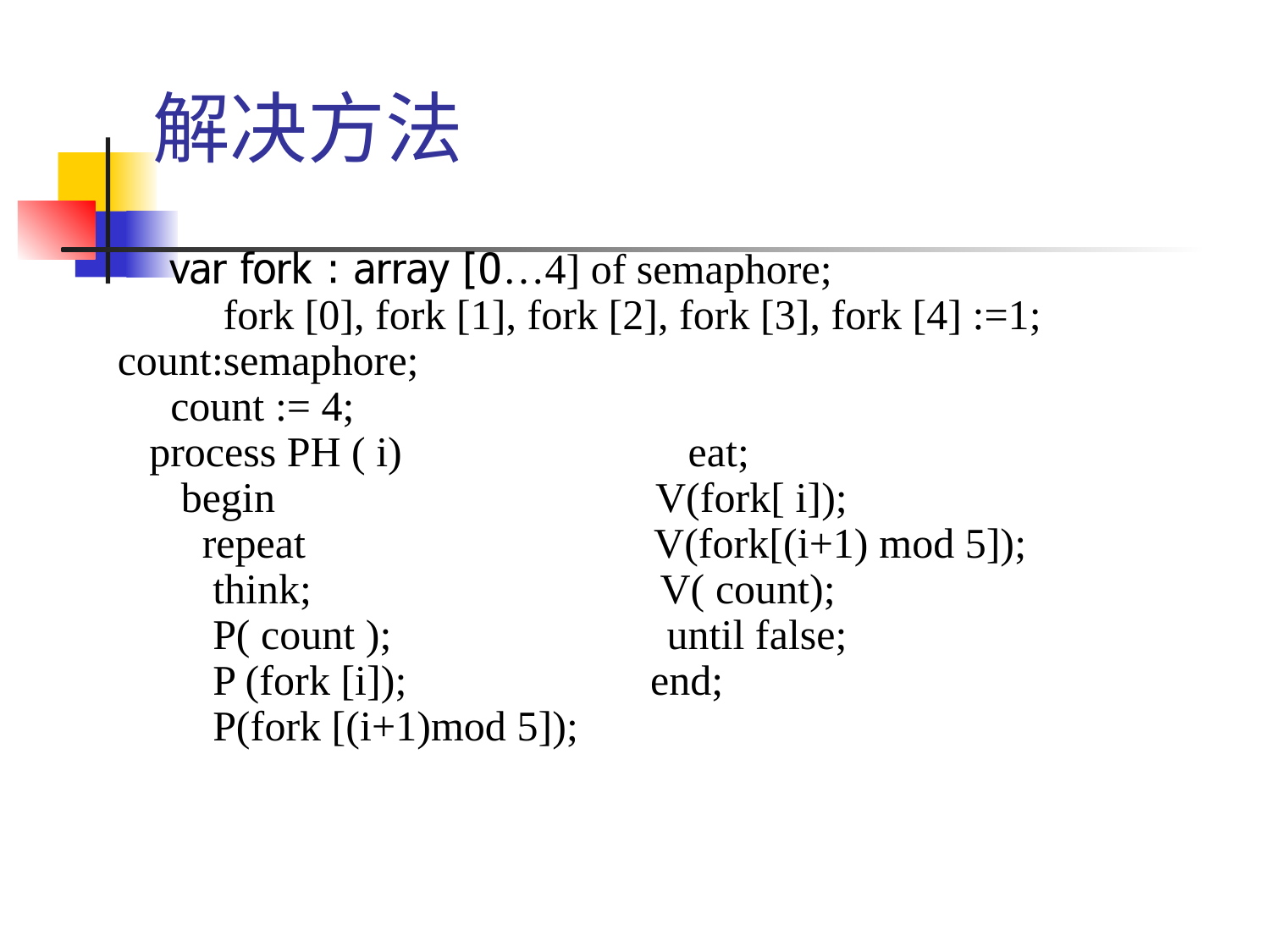

解决方法
    var fork : array [0…4] of semaphore;
          fork [0], fork [1], fork [2], fork [3], fork [4] :=1;   count:semaphore;
     count := 4;
   process PH ( i)                           eat;
      begin                                    V(fork[ i]);
        repeat                                 V(fork[(i+1) mod 5]);
         think;                                 V( count);
         P( count );                          until false;
         P (fork [i]);                       end;
         P(fork [(i+1)mod 5]);